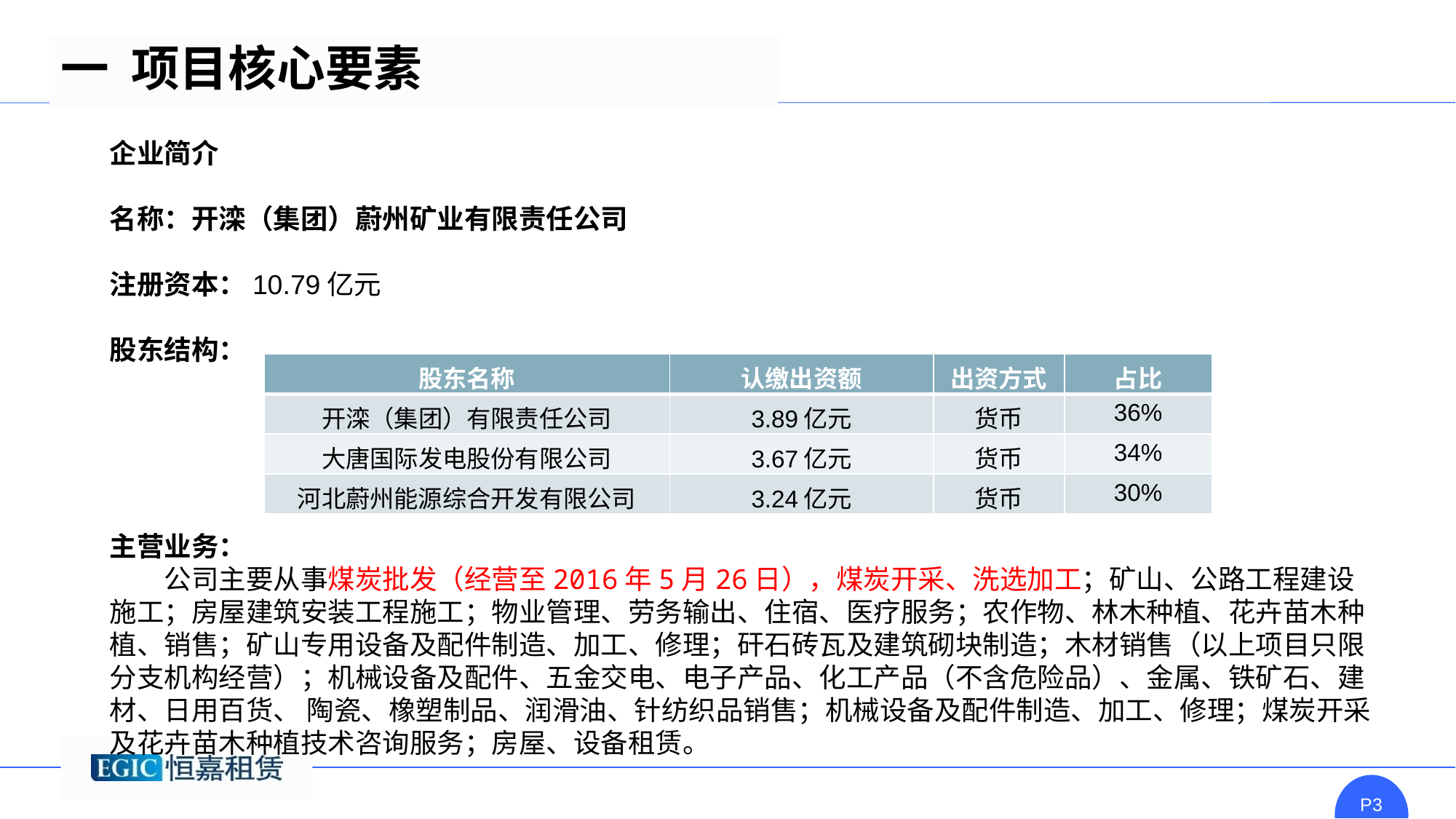

一  项目核心要素
企业简介
名称：开滦（集团）蔚州矿业有限责任公司
注册资本：10.79亿元
股东结构：

主营业务：
公司主要从事煤炭批发（经营至2016年5月26日），煤炭开采、洗选加工；矿山、公路工程建设施工；房屋建筑安装工程施工；物业管理、劳务输出、住宿、医疗服务；农作物、林木种植、花卉苗木种植、销售；矿山专用设备及配件制造、加工、修理；矸石砖瓦及建筑砌块制造；木材销售（以上项目只限分支机构经营）；机械设备及配件、五金交电、电子产品、化工产品（不含危险品）、金属、铁矿石、建材、日用百货、 陶瓷、橡塑制品、润滑油、针纺织品销售；机械设备及配件制造、加工、修理；煤炭开采及花卉苗木种植技术咨询服务；房屋、设备租赁。
| 股东名称 | 认缴出资额 | 出资方式 | 占比 |
| --- | --- | --- | --- |
| 开滦（集团）有限责任公司 | 3.89亿元 | 货币 | 36% |
| 大唐国际发电股份有限公司 | 3.67亿元 | 货币 | 34% |
| 河北蔚州能源综合开发有限公司 | 3.24亿元 | 货币 | 30% |